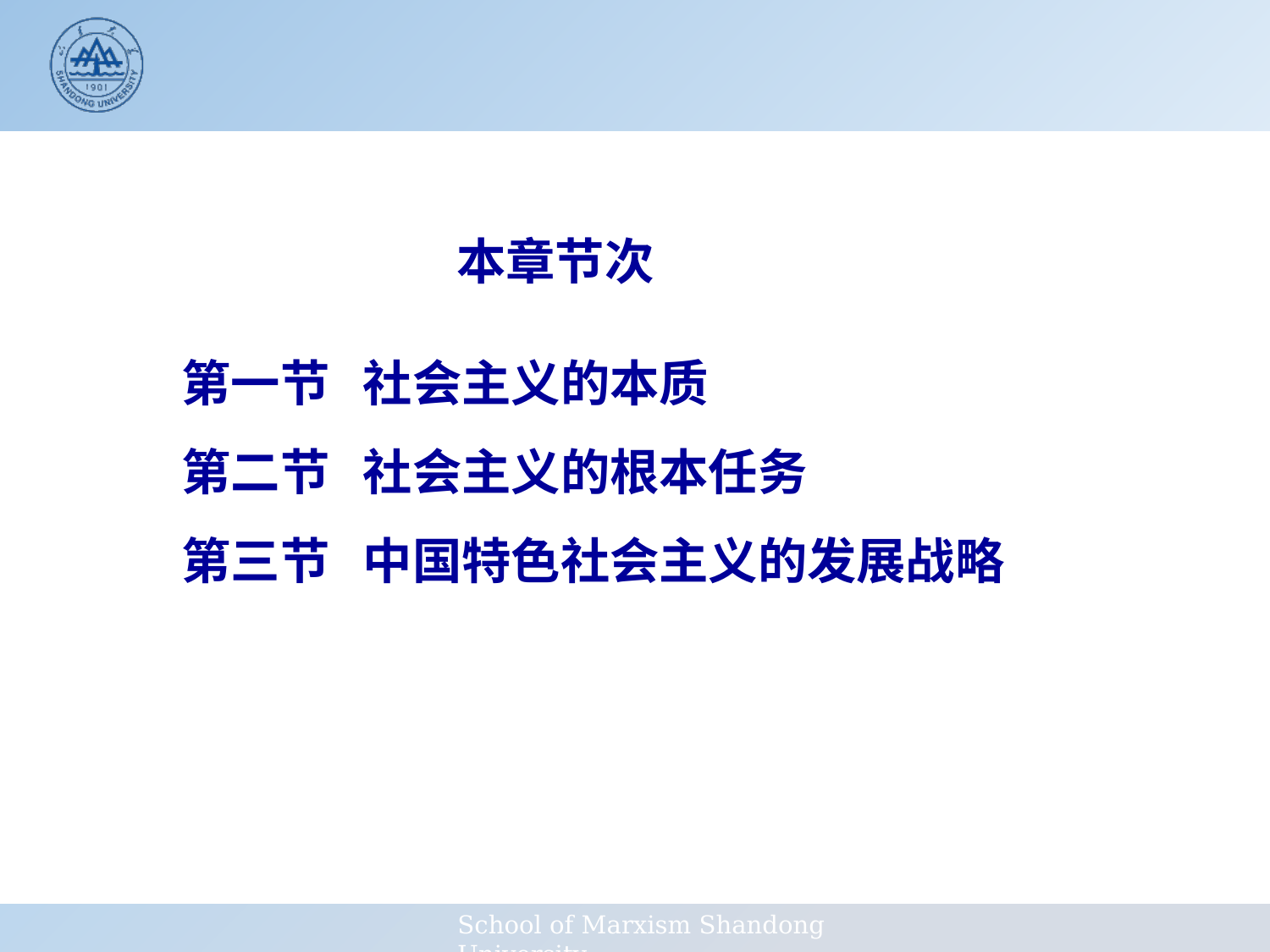

本章节次
  第一节   社会主义的本质
  第二节   社会主义的根本任务
  第三节   中国特色社会主义的发展战略